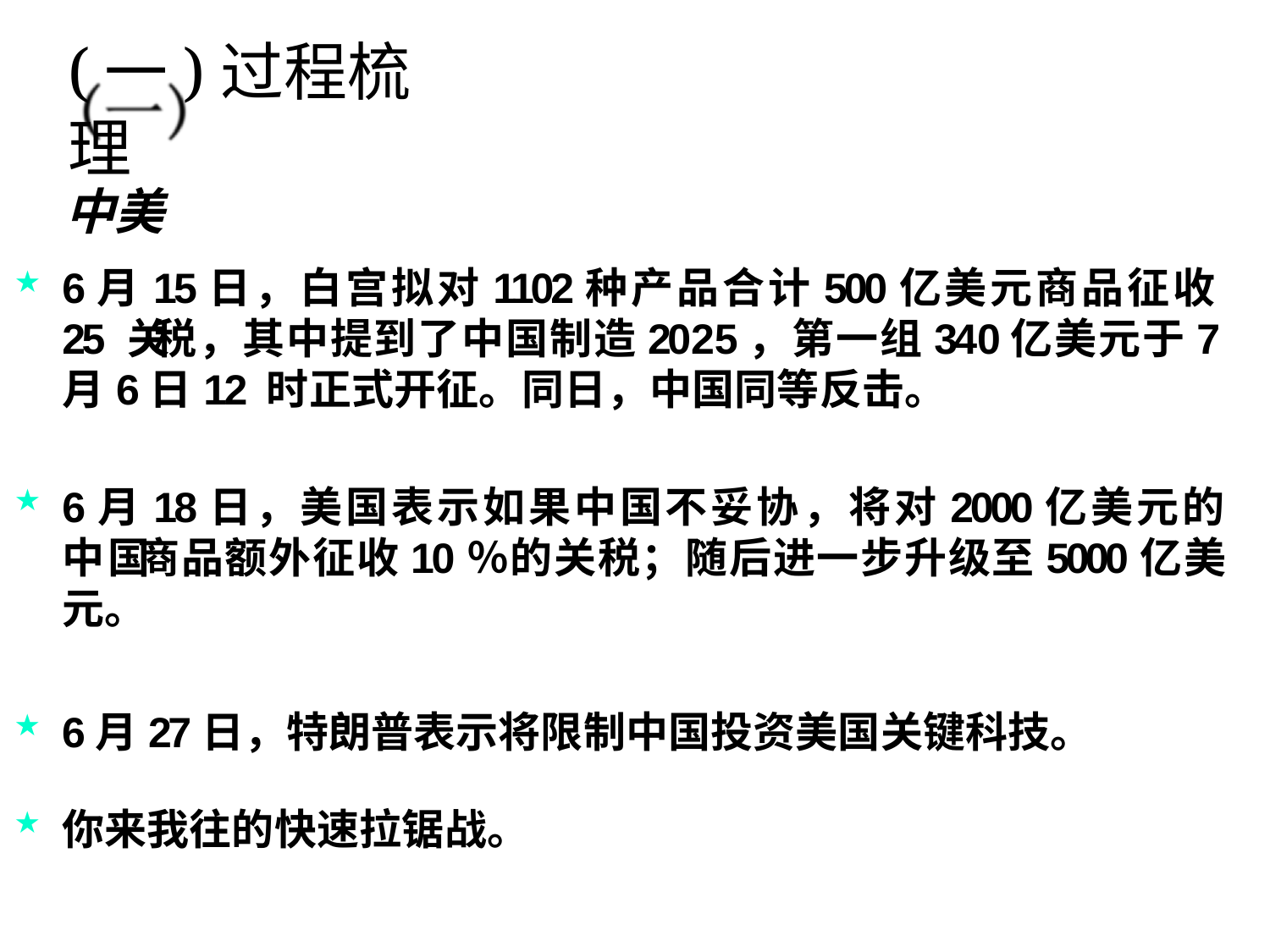

# (一)过程梳理
中美
6月15日，白宫拟对1102种产品合计500亿美元商品征收25 关 税，其中提到了中国制造2025，第一组340亿美元于7月6日12 时正式开征。同日，中国同等反击。

6月18日，美国表示如果中国不妥协，将对2000亿美元的中国 商品额外征收10％的关税；随后进一步升级至5000亿美元。

6月27日，特朗普表示将限制中国投资美国关键科技。

你来我往的快速拉锯战。